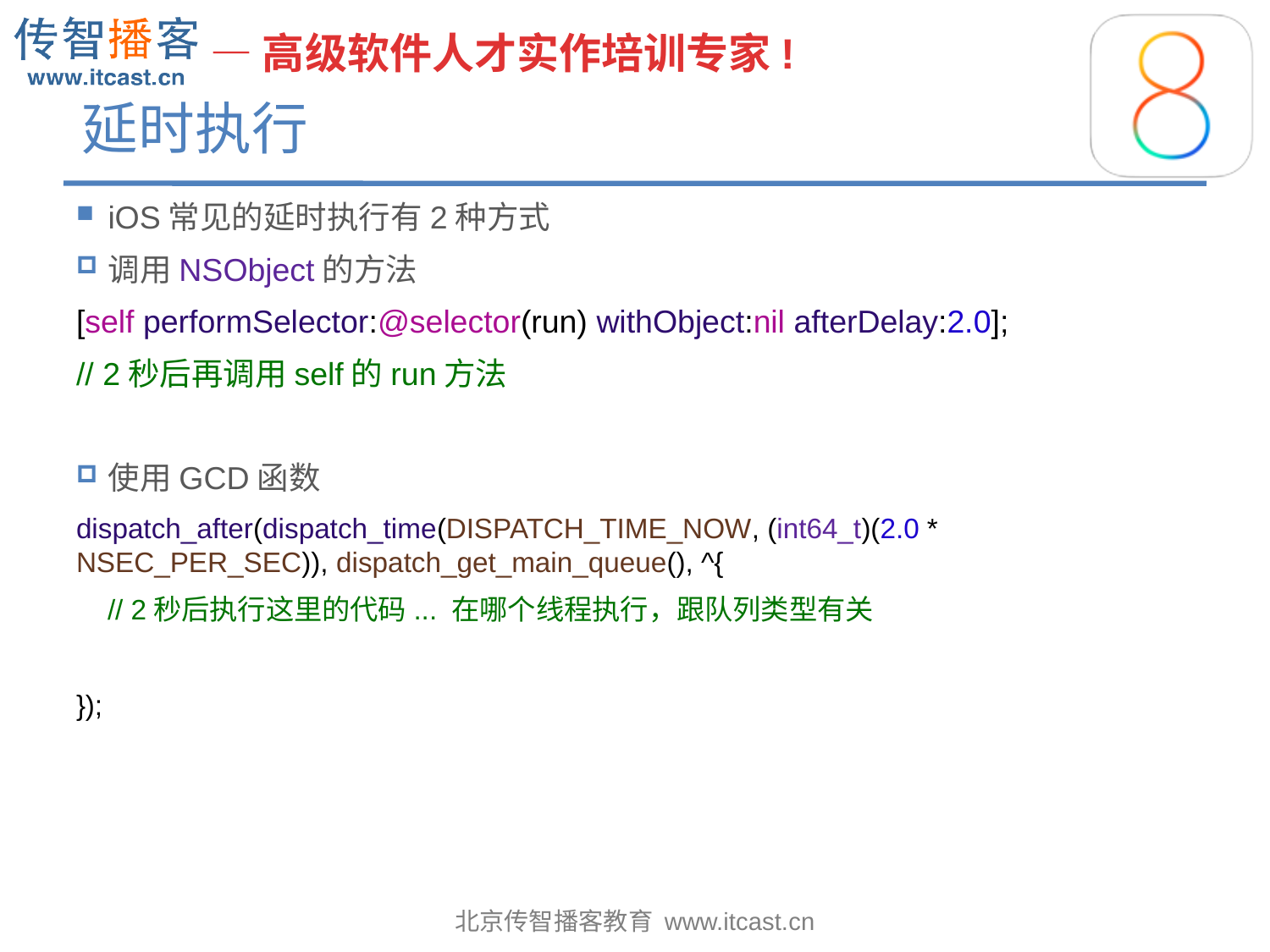

# 延时执行
iOS常见的延时执行有2种方式
调用NSObject的方法
[self performSelector:@selector(run) withObject:nil afterDelay:2.0];
// 2秒后再调用self的run方法

使用GCD函数
dispatch_after(dispatch_time(DISPATCH_TIME_NOW, (int64_t)(2.0 * NSEC_PER_SEC)), dispatch_get_main_queue(), ^{
    // 2秒后执行这里的代码... 在哪个线程执行，跟队列类型有关

});